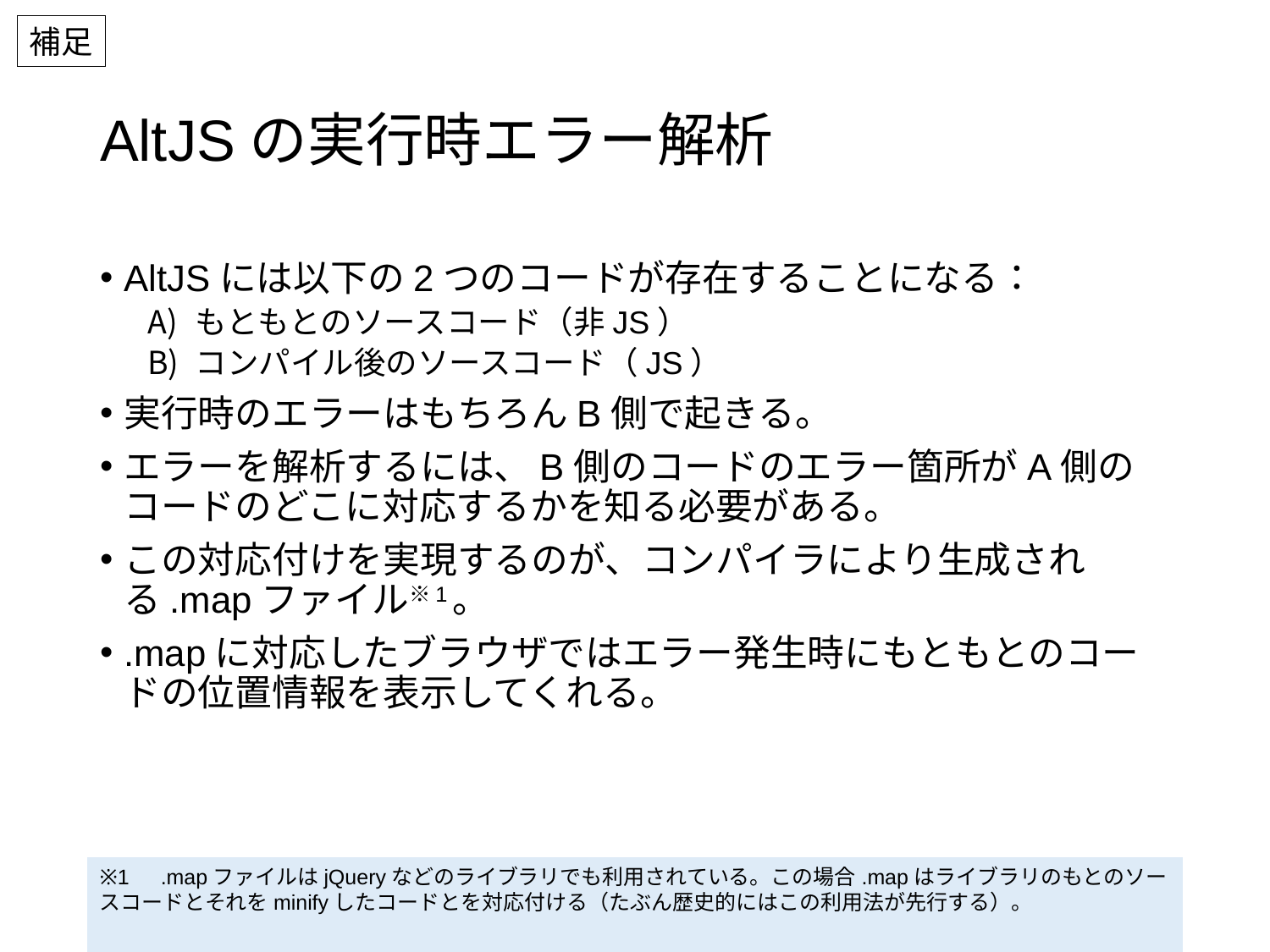

補足
# AltJSの実行時エラー解析
AltJSには以下の2つのコードが存在することになる：
もともとのソースコード（非JS）
コンパイル後のソースコード（JS）
実行時のエラーはもちろんB側で起きる。
エラーを解析するには、B側のコードのエラー箇所がA側のコードのどこに対応するかを知る必要がある。
この対応付けを実現するのが、コンパイラにより生成される.mapファイル※1。
.mapに対応したブラウザではエラー発生時にもともとのコードの位置情報を表示してくれる。

※1　.mapファイルはjQueryなどのライブラリでも利用されている。この場合.mapはライブラリのもとのソースコードとそれをminifyしたコードとを対応付ける（たぶん歴史的にはこの利用法が先行する）。